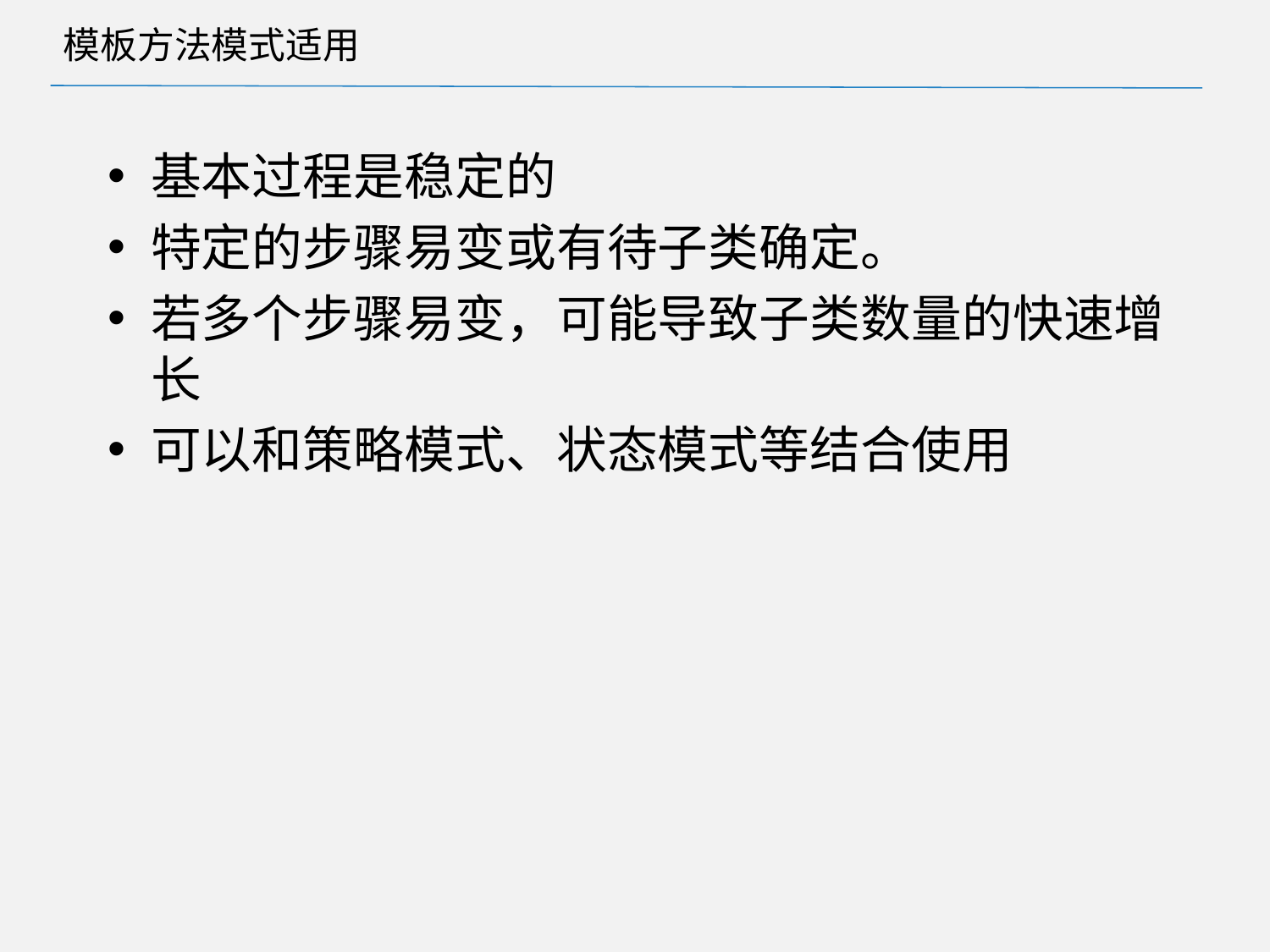

# 模板方法模式适用
基本过程是稳定的
特定的步骤易变或有待子类确定。
若多个步骤易变，可能导致子类数量的快速增长
可以和策略模式、状态模式等结合使用